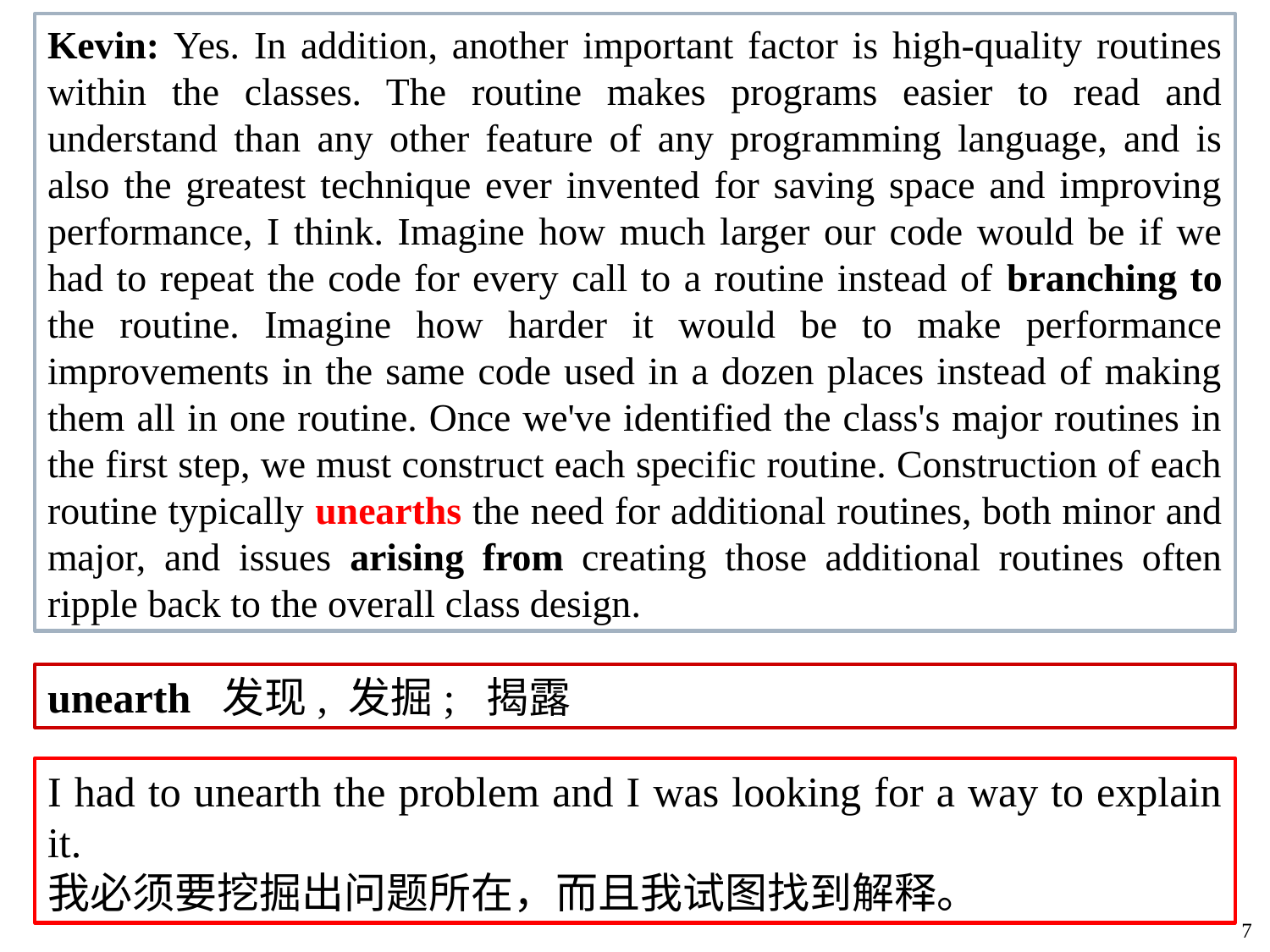

Kevin: Yes. In addition, another important factor is high-quality routines within the classes. The routine makes programs easier to read and understand than any other feature of any programming language, and is also the greatest technique ever invented for saving space and improving performance, I think. Imagine how much larger our code would be if we had to repeat the code for every call to a routine instead of branching to the routine. Imagine how harder it would be to make performance improvements in the same code used in a dozen places instead of making them all in one routine. Once we've identified the class's major routines in the first step, we must construct each specific routine. Construction of each routine typically unearths the need for additional routines, both minor and major, and issues arising from creating those additional routines often ripple back to the overall class design.
unearth  发现, 发掘;  揭露
I had to unearth the problem and I was looking for a way to explain it.
我必须要挖掘出问题所在，而且我试图找到解释。
7